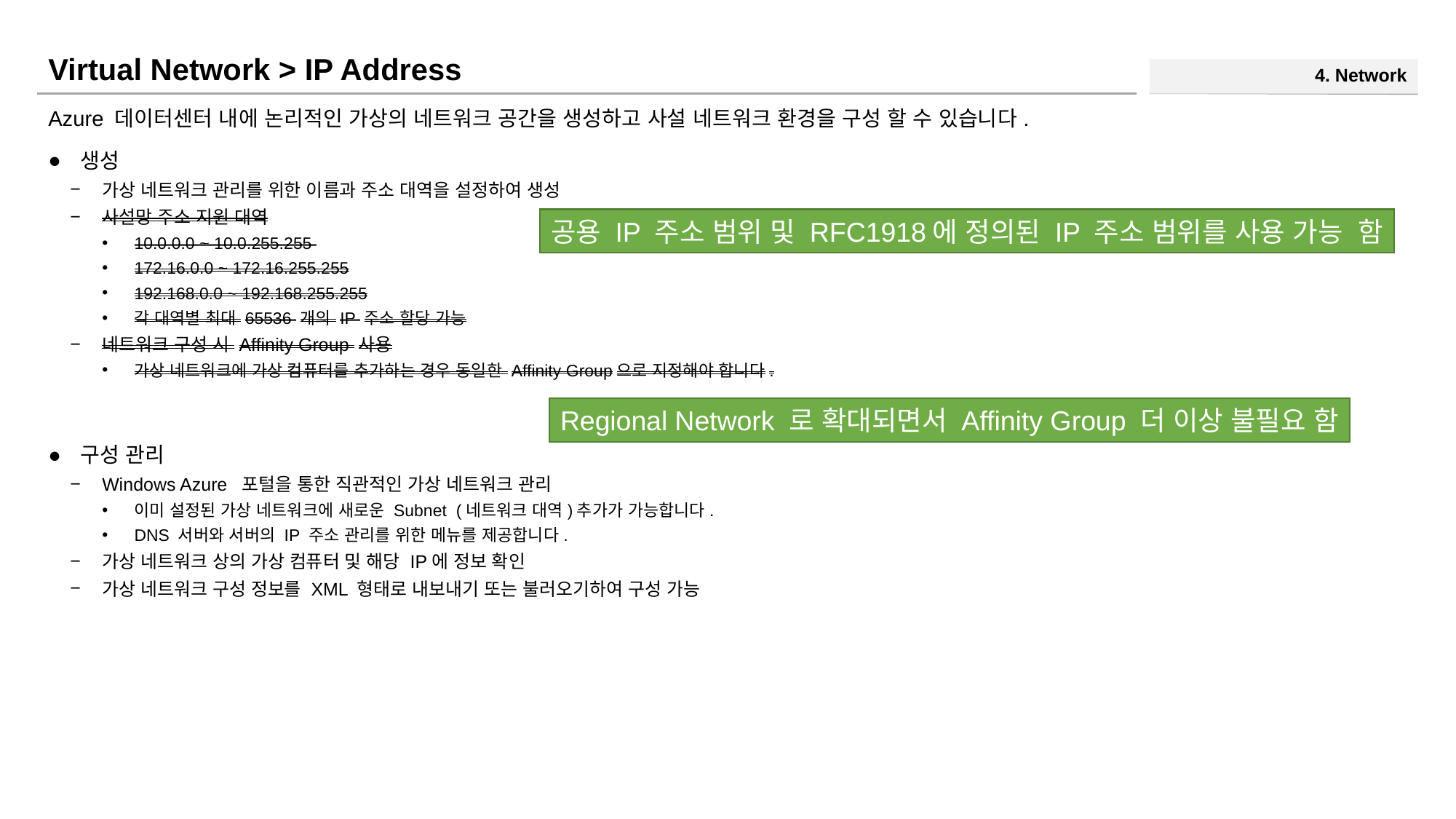

# Virtual Network > IP Address
4. Network
Azure 데이터센터 내에 논리적인 가상의 네트워크 공간을 생성하고 사설 네트워크 환경을 구성 할 수 있습니다.
생성
가상 네트워크 관리를 위한 이름과 주소 대역을 설정하여 생성
사설망 주소 지원 대역
10.0.0.0 ~ 10.0.255.255
172.16.0.0 ~ 172.16.255.255
192.168.0.0 ~ 192.168.255.255
각 대역별 최대 65536 개의 IP 주소 할당 가능
네트워크 구성 시 Affinity Group 사용
가상 네트워크에 가상 컴퓨터를 추가하는 경우 동일한 Affinity Group으로 지정해야 합니다.

구성 관리
Windows Azure  포털을 통한 직관적인 가상 네트워크 관리
이미 설정된 가상 네트워크에 새로운 Subnet  (네트워크 대역)추가가 가능합니다.
DNS 서버와 서버의 IP 주소 관리를 위한 메뉴를 제공합니다.
가상 네트워크 상의 가상 컴퓨터 및 해당 IP에 정보 확인
가상 네트워크 구성 정보를 XML 형태로 내보내기 또는 불러오기하여 구성 가능

공용 IP 주소 범위 및 RFC1918에 정의된 IP 주소 범위를 사용 가능  함
Regional Network 로 확대되면서 Affinity Group 더 이상 불필요 함